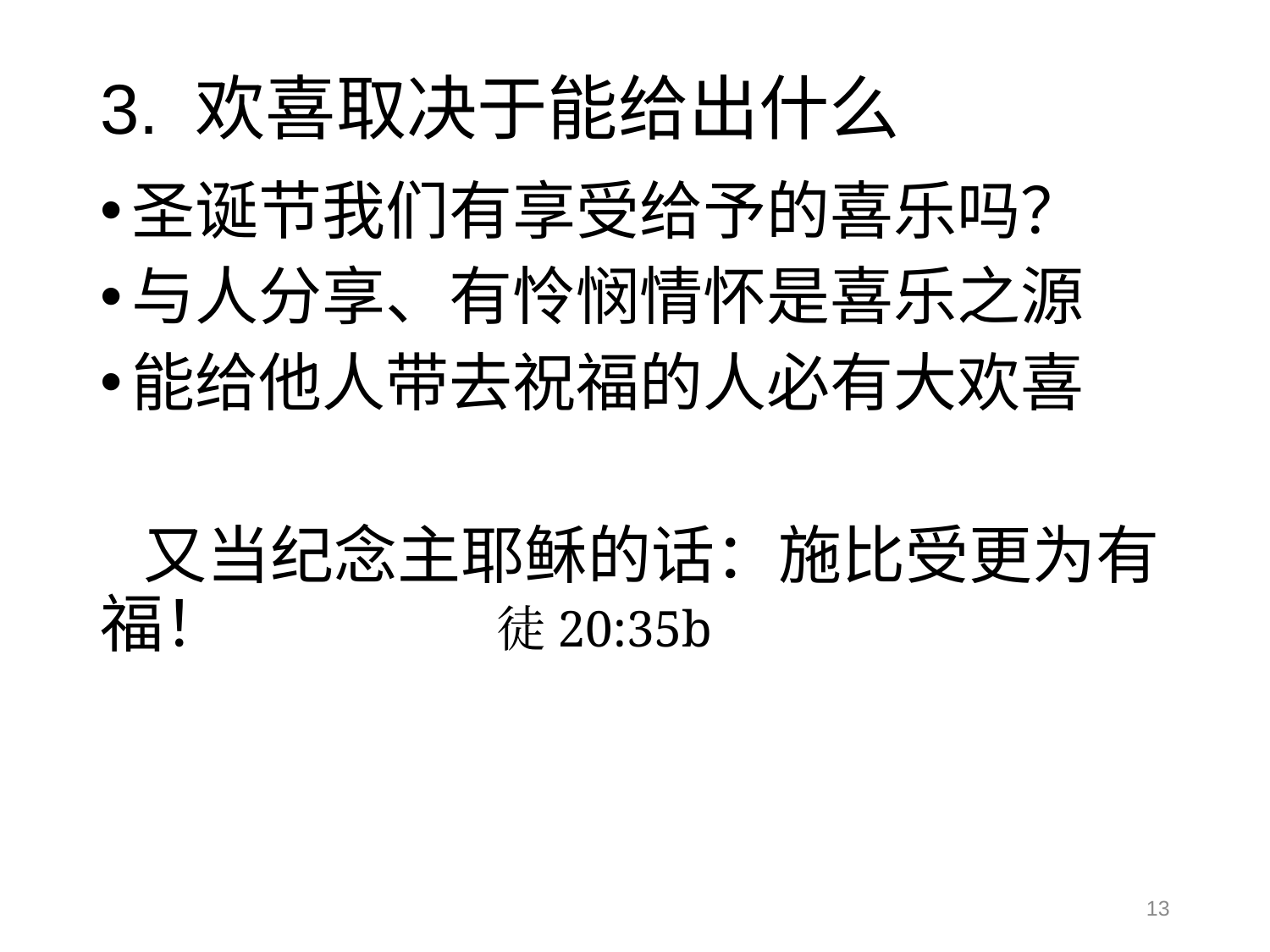

# 3. 欢喜取决于能给出什么
圣诞节我们有享受给予的喜乐吗？
与人分享、有怜悯情怀是喜乐之源
能给他人带去祝福的人必有大欢喜

  又当纪念主耶稣的话：施比受更为有福！                   徒20:35b
13